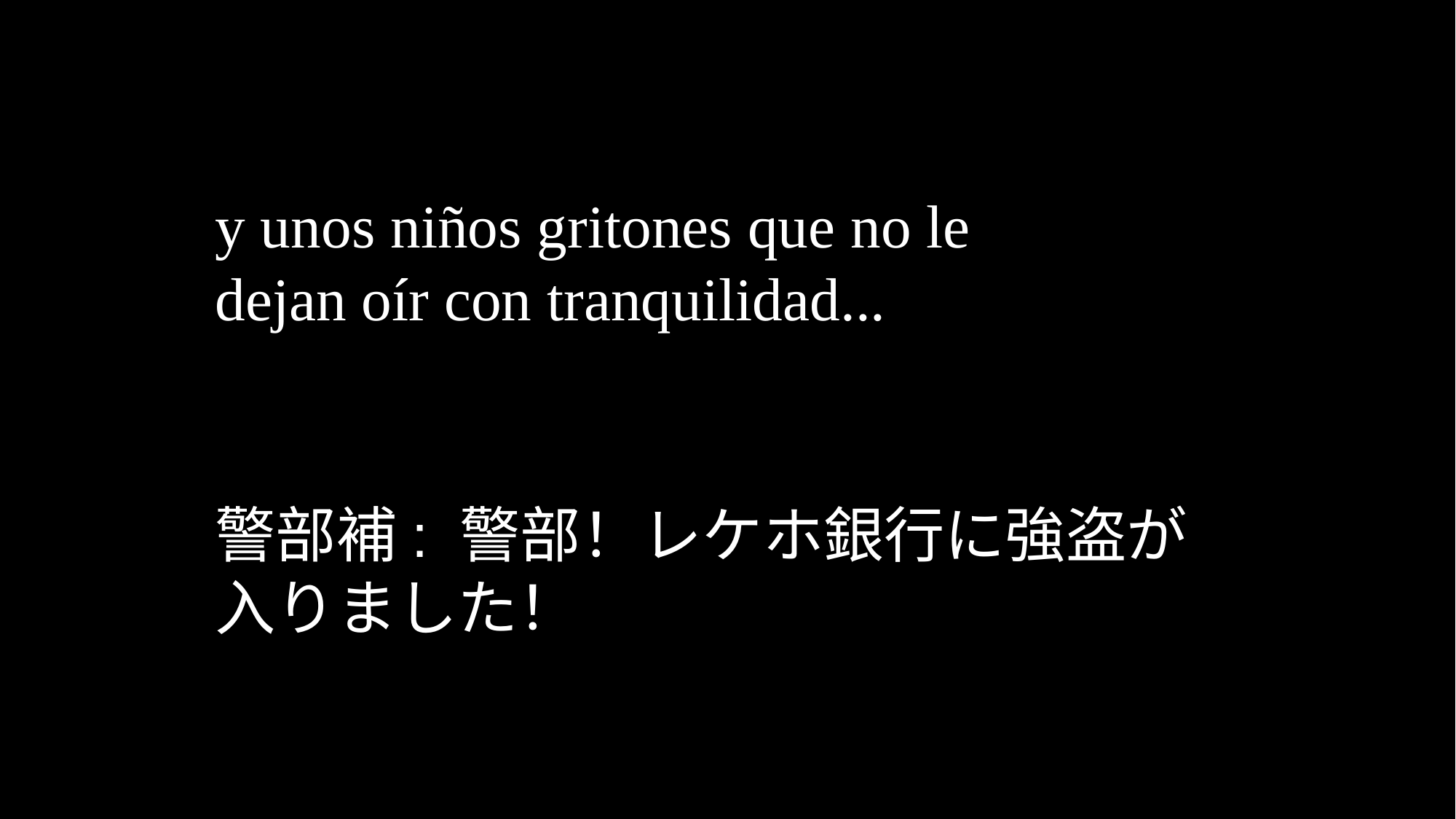

y unos niños gritones que no le dejan oír con tranquilidad...

警部補: 警部！レケホ銀行に強盗が入りました！